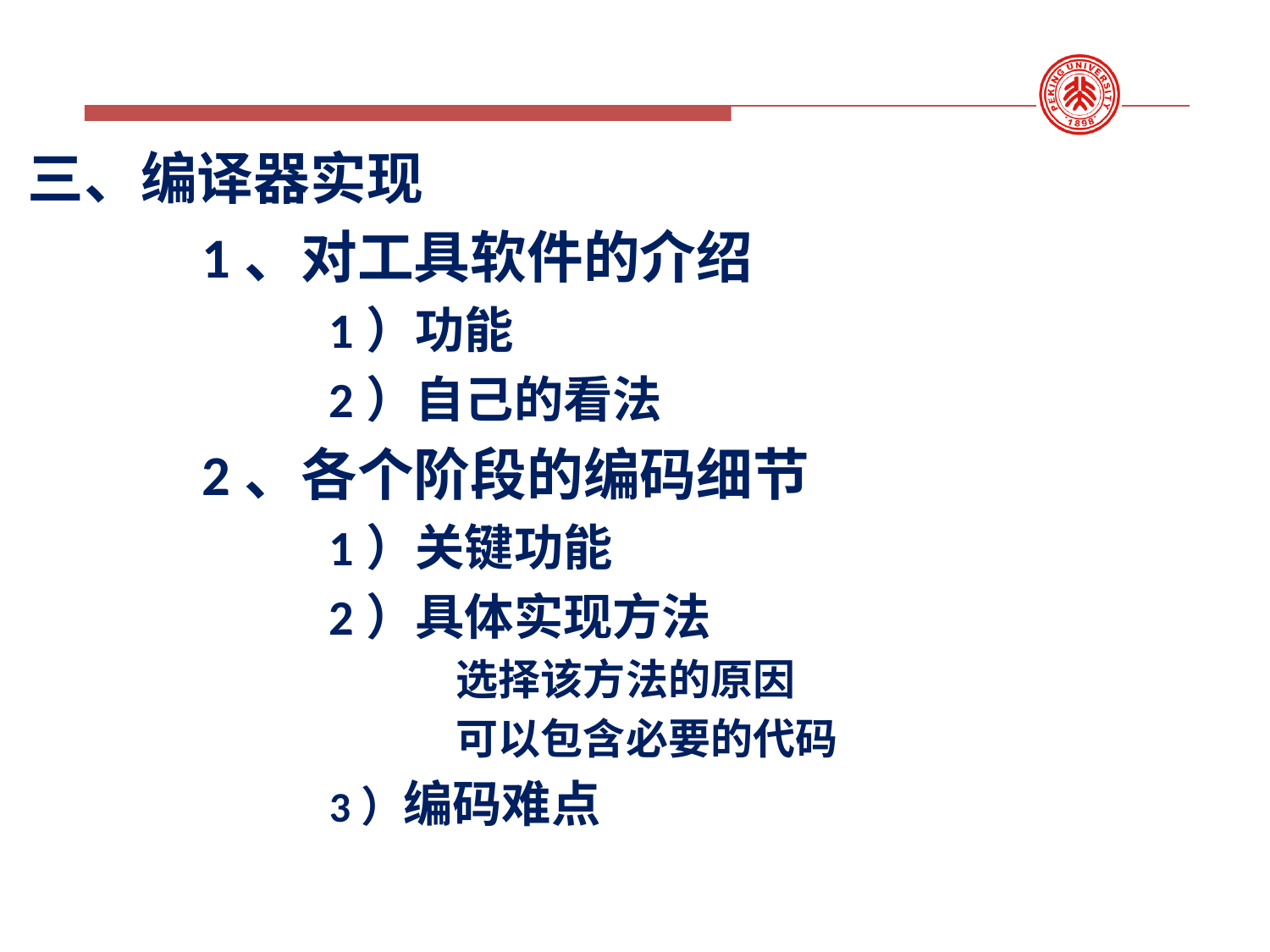

三、编译器实现
		1、对工具软件的介绍
			1）功能
			2）自己的看法
		2、各个阶段的编码细节
			1）关键功能
			2）具体实现方法
				选择该方法的原因
				可以包含必要的代码
			3）编码难点